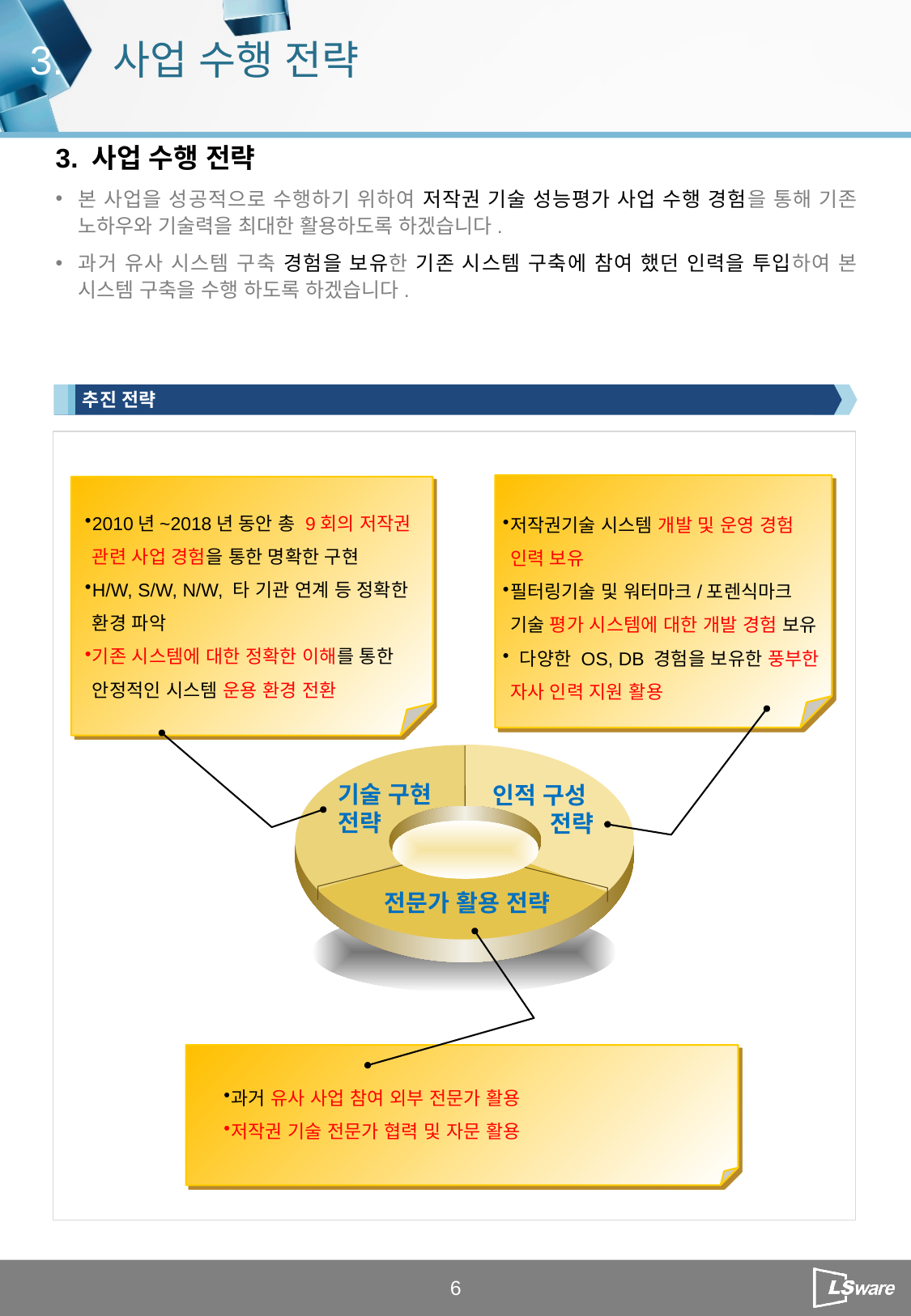

3.
사업 수행 전략
3. 사업 수행 전략
본 사업을 성공적으로 수행하기 위하여 저작권 기술 성능평가 사업 수행 경험을 통해 기존 노하우와 기술력을 최대한 활용하도록 하겠습니다.
과거 유사 시스템 구축 경험을 보유한 기존 시스템 구축에 참여 했던 인력을 투입하여 본 시스템 구축을 수행 하도록 하겠습니다.

추진 전략

2010년~2018년 동안 총 9회의 저작권 관련 사업 경험을 통한 명확한 구현
H/W, S/W, N/W, 타 기관 연계 등 정확한 환경 파악
기존 시스템에 대한 정확한 이해를 통한 안정적인 시스템 운용 환경 전환
저작권기술 시스템 개발 및 운영 경험 인력 보유
필터링기술 및 워터마크/포렌식마크 기술 평가 시스템에 대한 개발 경험 보유
 다양한 OS, DB 경험을 보유한 풍부한 자사 인력 지원 활용

기술 구현
전략
인적 구성
전략

전문가 활용 전략

과거 유사 사업 참여 외부 전문가 활용
저작권 기술 전문가 협력 및 자문 활용